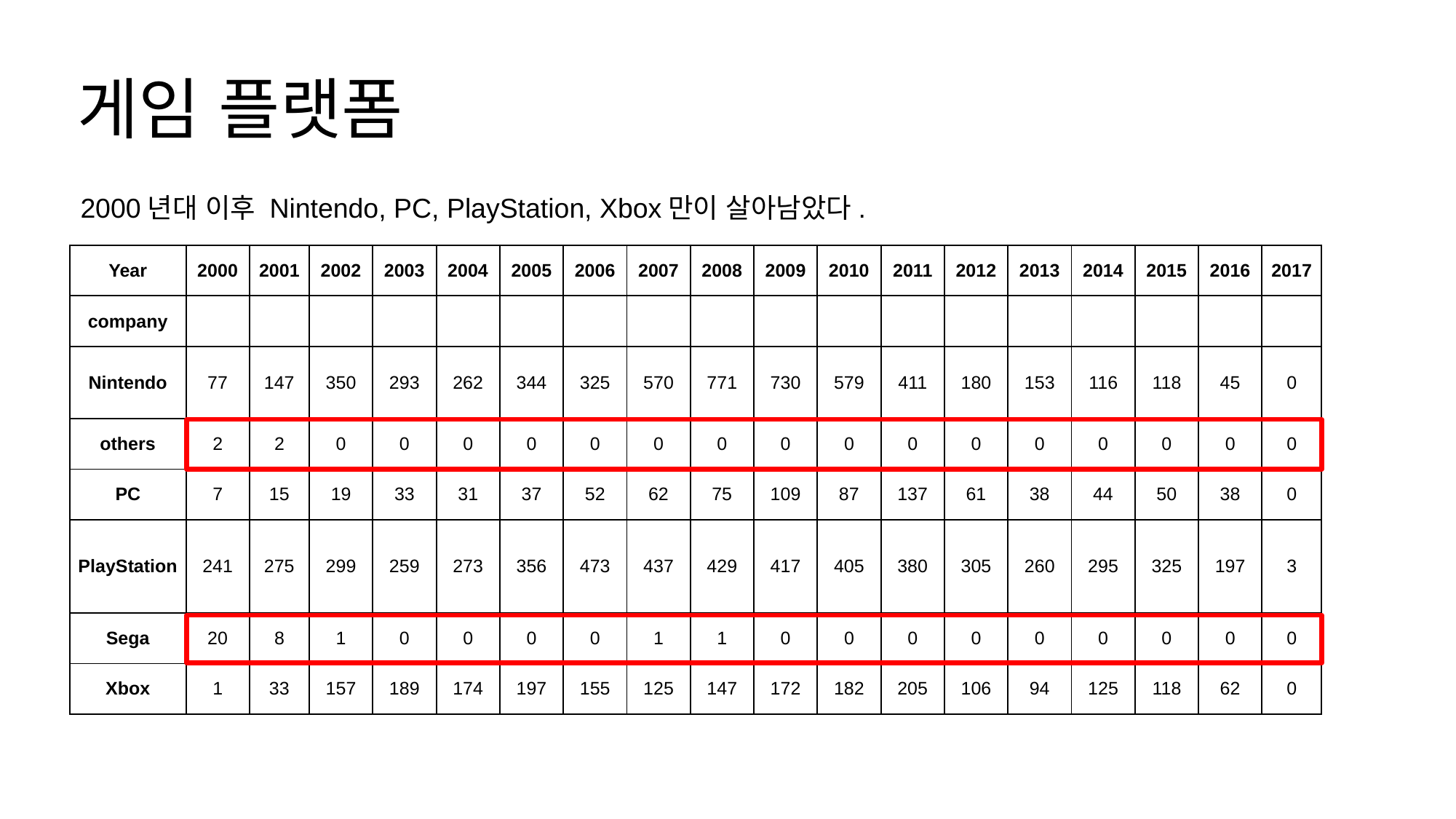

# 게임 플랫폼
2000년대 이후 Nintendo, PC, PlayStation, Xbox만이 살아남았다.
| Year | 2000 | 2001 | 2002 | 2003 | 2004 | 2005 | 2006 | 2007 | 2008 | 2009 | 2010 | 2011 | 2012 | 2013 | 2014 | 2015 | 2016 | 2017 |
| --- | --- | --- | --- | --- | --- | --- | --- | --- | --- | --- | --- | --- | --- | --- | --- | --- | --- | --- |
| company |  |  |  |  |  |  |  |  |  |  |  |  |  |  |  |  |  |  |
| Nintendo | 77 | 147 | 350 | 293 | 262 | 344 | 325 | 570 | 771 | 730 | 579 | 411 | 180 | 153 | 116 | 118 | 45 | 0 |
| others | 2 | 2 | 0 | 0 | 0 | 0 | 0 | 0 | 0 | 0 | 0 | 0 | 0 | 0 | 0 | 0 | 0 | 0 |
| PC | 7 | 15 | 19 | 33 | 31 | 37 | 52 | 62 | 75 | 109 | 87 | 137 | 61 | 38 | 44 | 50 | 38 | 0 |
| PlayStation | 241 | 275 | 299 | 259 | 273 | 356 | 473 | 437 | 429 | 417 | 405 | 380 | 305 | 260 | 295 | 325 | 197 | 3 |
| Sega | 20 | 8 | 1 | 0 | 0 | 0 | 0 | 1 | 1 | 0 | 0 | 0 | 0 | 0 | 0 | 0 | 0 | 0 |
| Xbox | 1 | 33 | 157 | 189 | 174 | 197 | 155 | 125 | 147 | 172 | 182 | 205 | 106 | 94 | 125 | 118 | 62 | 0 |